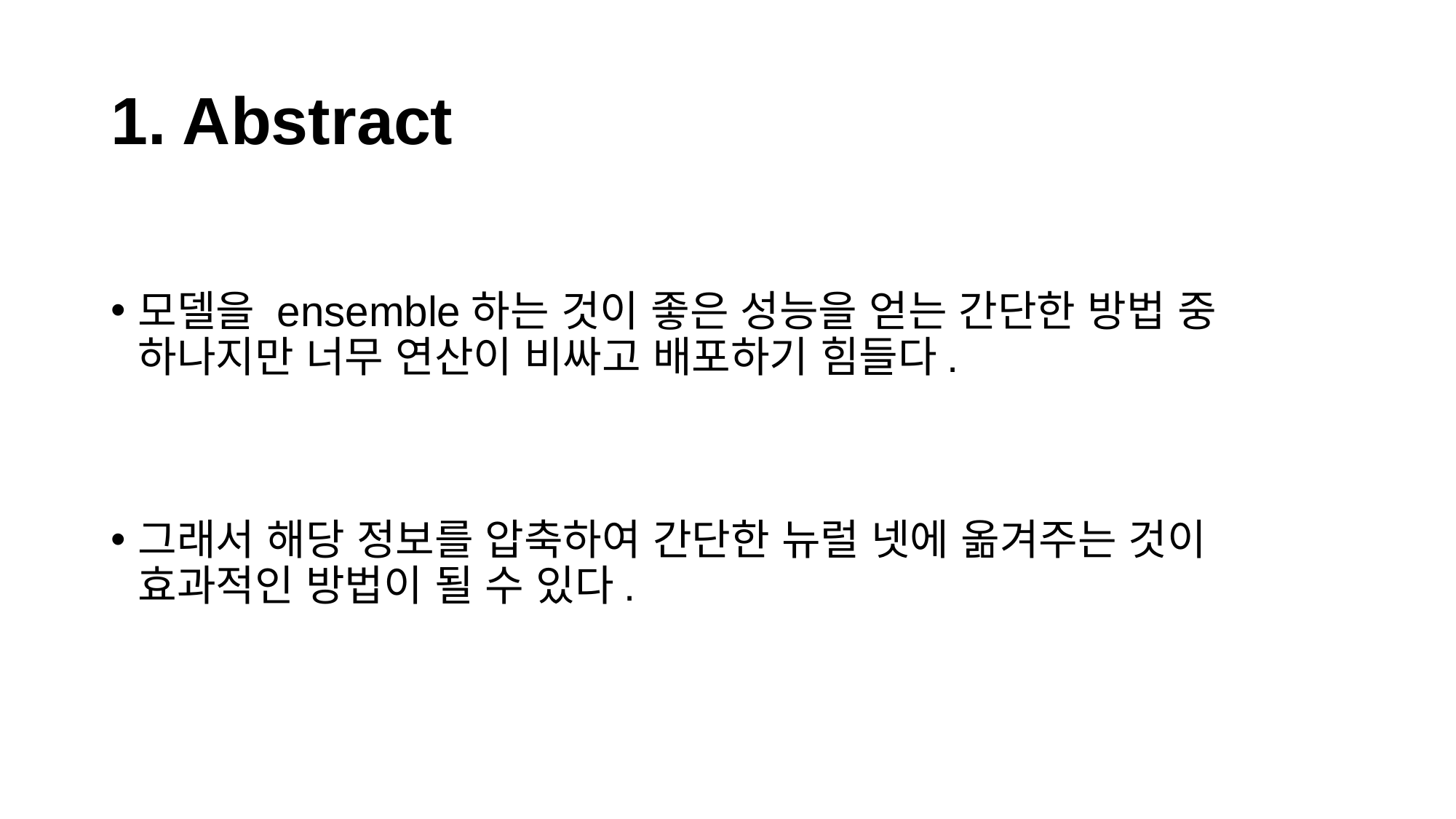

# 1. Abstract

모델을 ensemble하는 것이 좋은 성능을 얻는 간단한 방법 중 하나지만 너무 연산이 비싸고 배포하기 힘들다.

그래서 해당 정보를 압축하여 간단한 뉴럴 넷에 옮겨주는 것이 효과적인 방법이 될 수 있다.